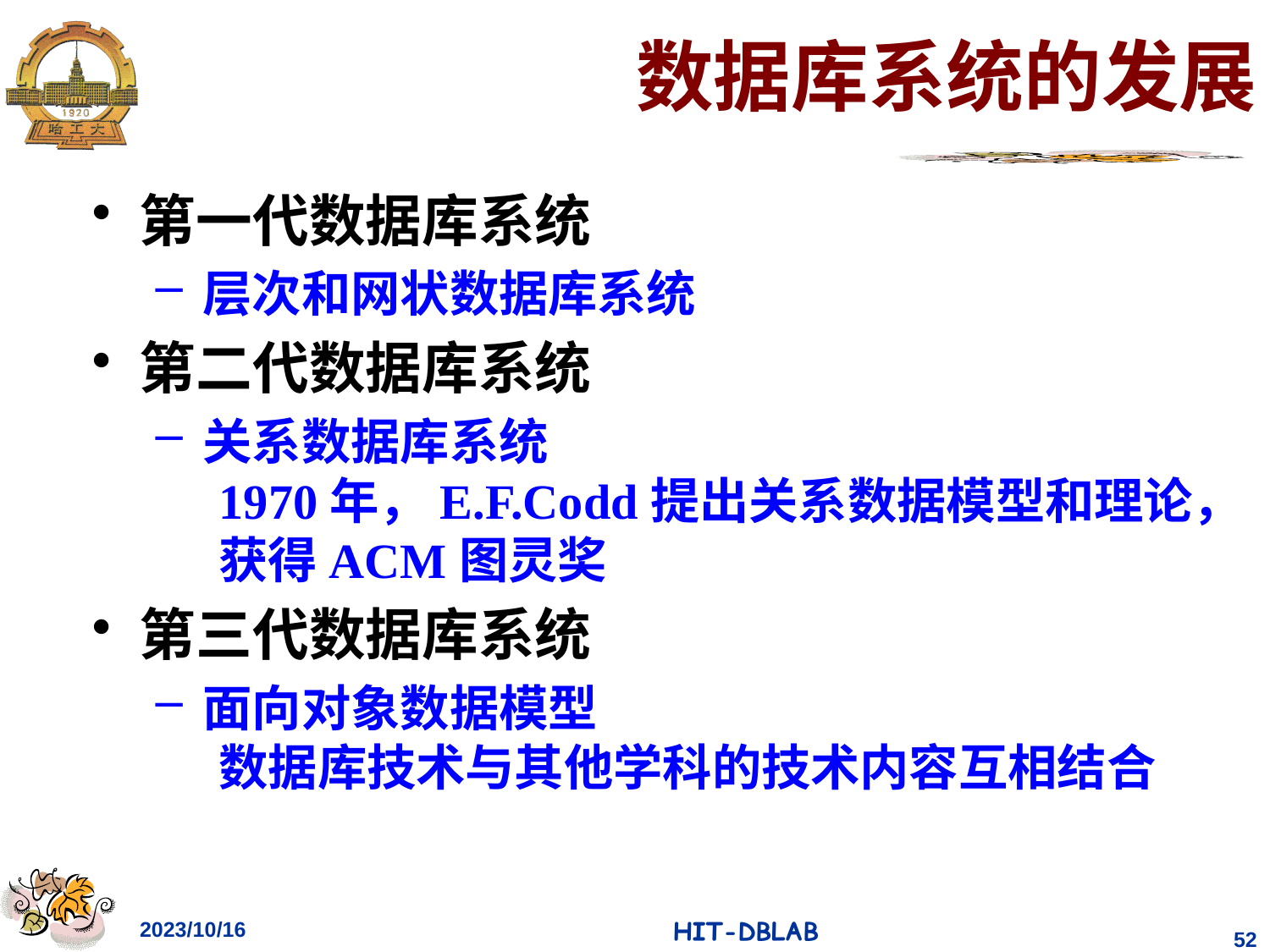

# 数据库系统的发展
第一代数据库系统
层次和网状数据库系统
第二代数据库系统
关系数据库系统
1970年，E.F.Codd提出关系数据模型和理论，获得ACM图灵奖
第三代数据库系统
面向对象数据模型
数据库技术与其他学科的技术内容互相结合
2023/10/16
HIT-DBLAB
52